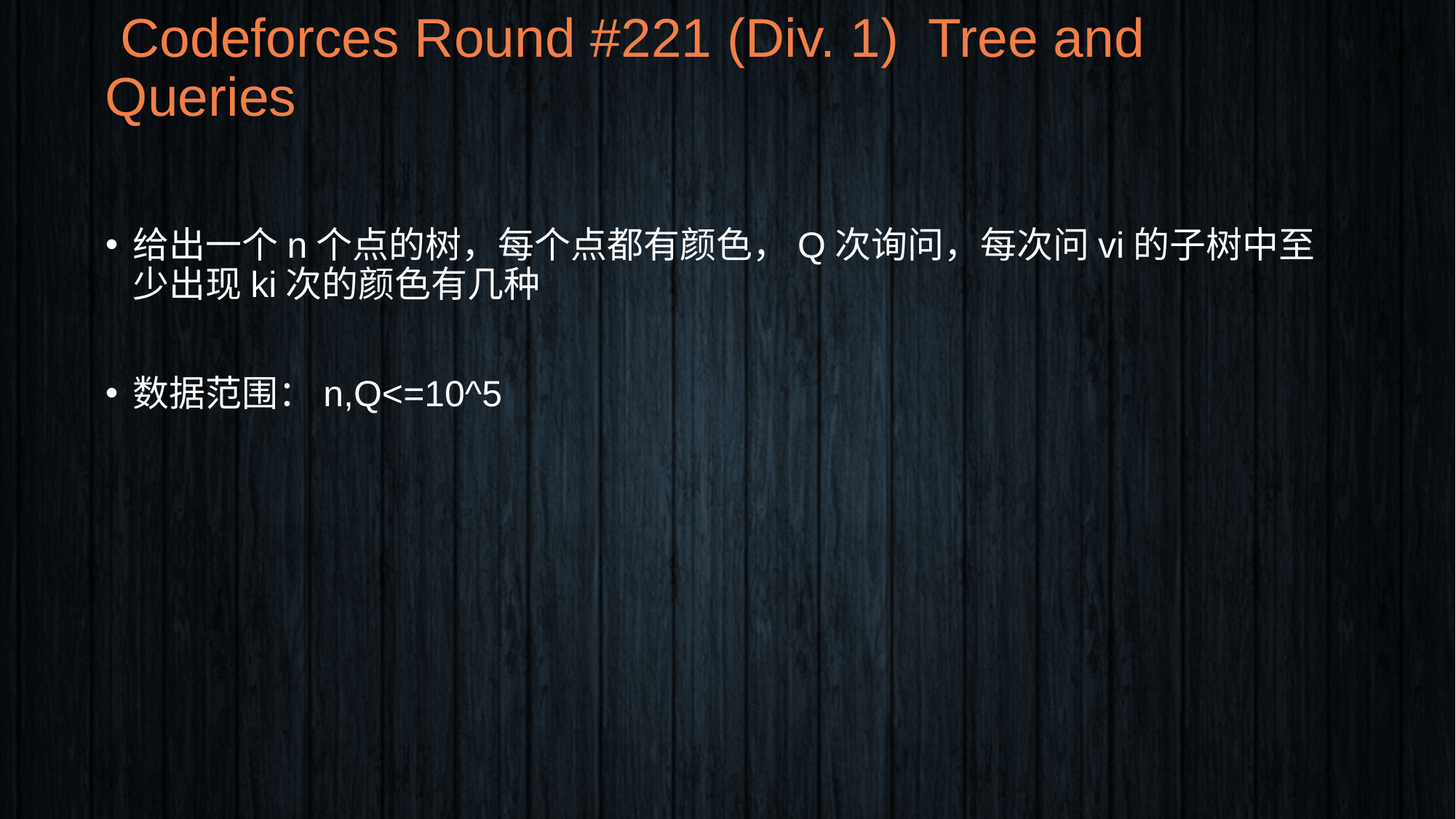

# Codeforces Round #221 (Div. 1)  Tree and Queries
给出一个n个点的树，每个点都有颜色，Q次询问，每次问vi的子树中至少出现ki次的颜色有几种

数据范围：n,Q<=10^5